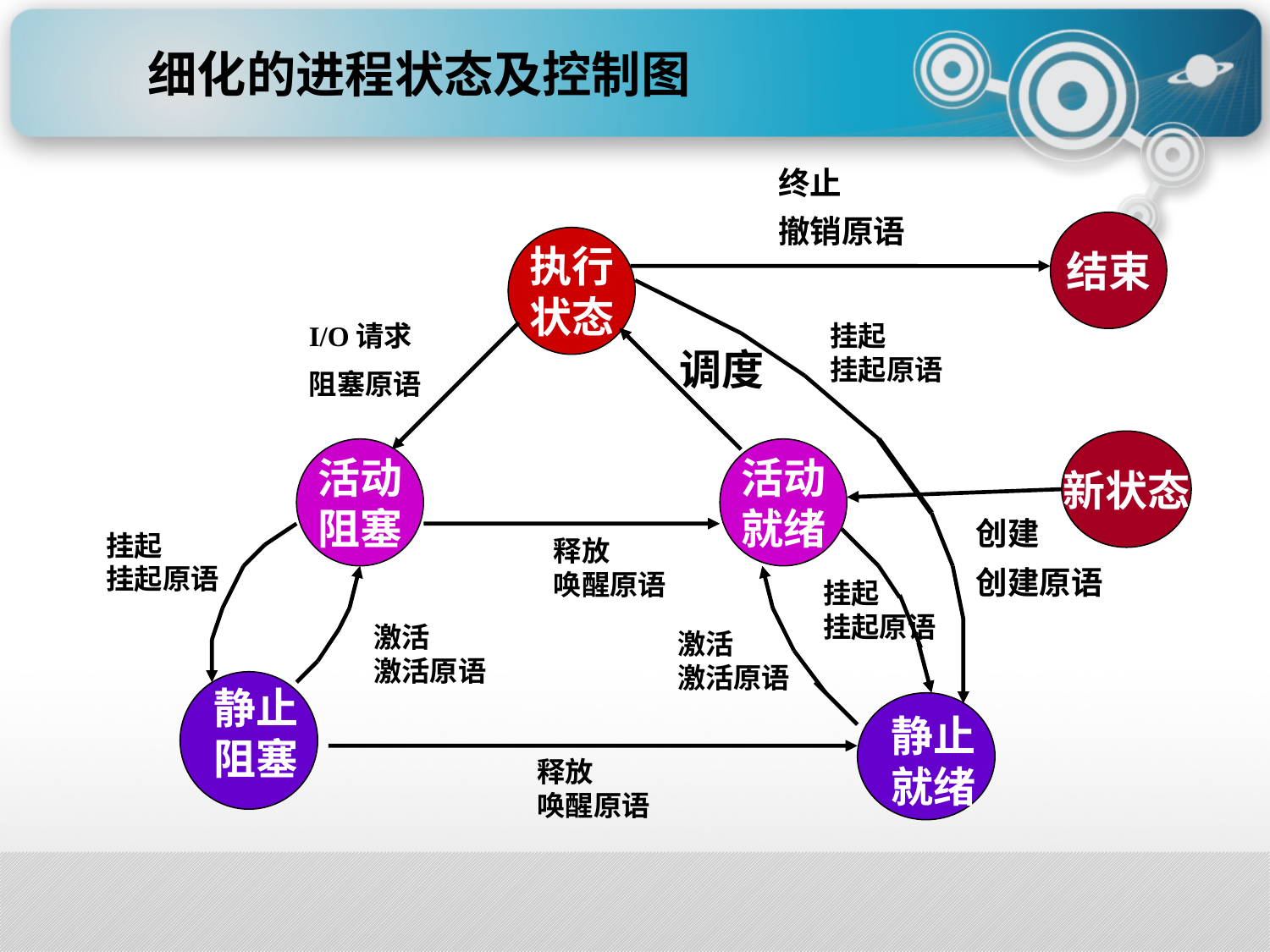

细化的进程状态及控制图
终止
撤销原语
结束
执行
状态

I/O请求
阻塞原语
挂起
挂起原语

调度

新状态

活动
阻塞

活动
就绪

创建
创建原语

挂起
挂起原语

释放
唤醒原语

挂起
挂起原语

激活
激活原语

激活
激活原语

静止
阻塞

静止
就绪

释放
唤醒原语